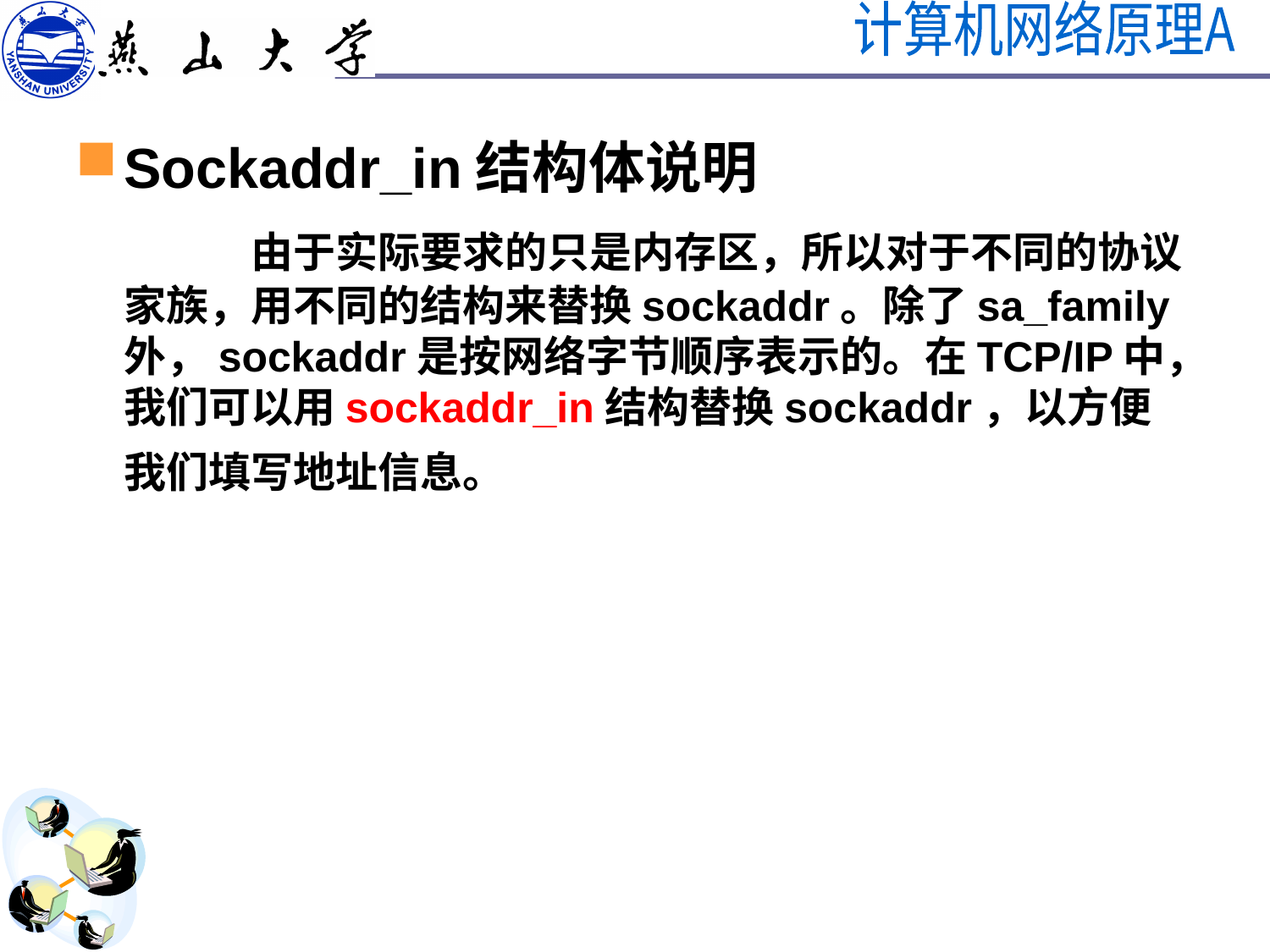

Sockaddr_in结构体说明
		由于实际要求的只是内存区，所以对于不同的协议家族，用不同的结构来替换sockaddr。除了sa_family外，sockaddr是按网络字节顺序表示的。在TCP/IP中，我们可以用sockaddr_in结构替换sockaddr，以方便我们填写地址信息。
63